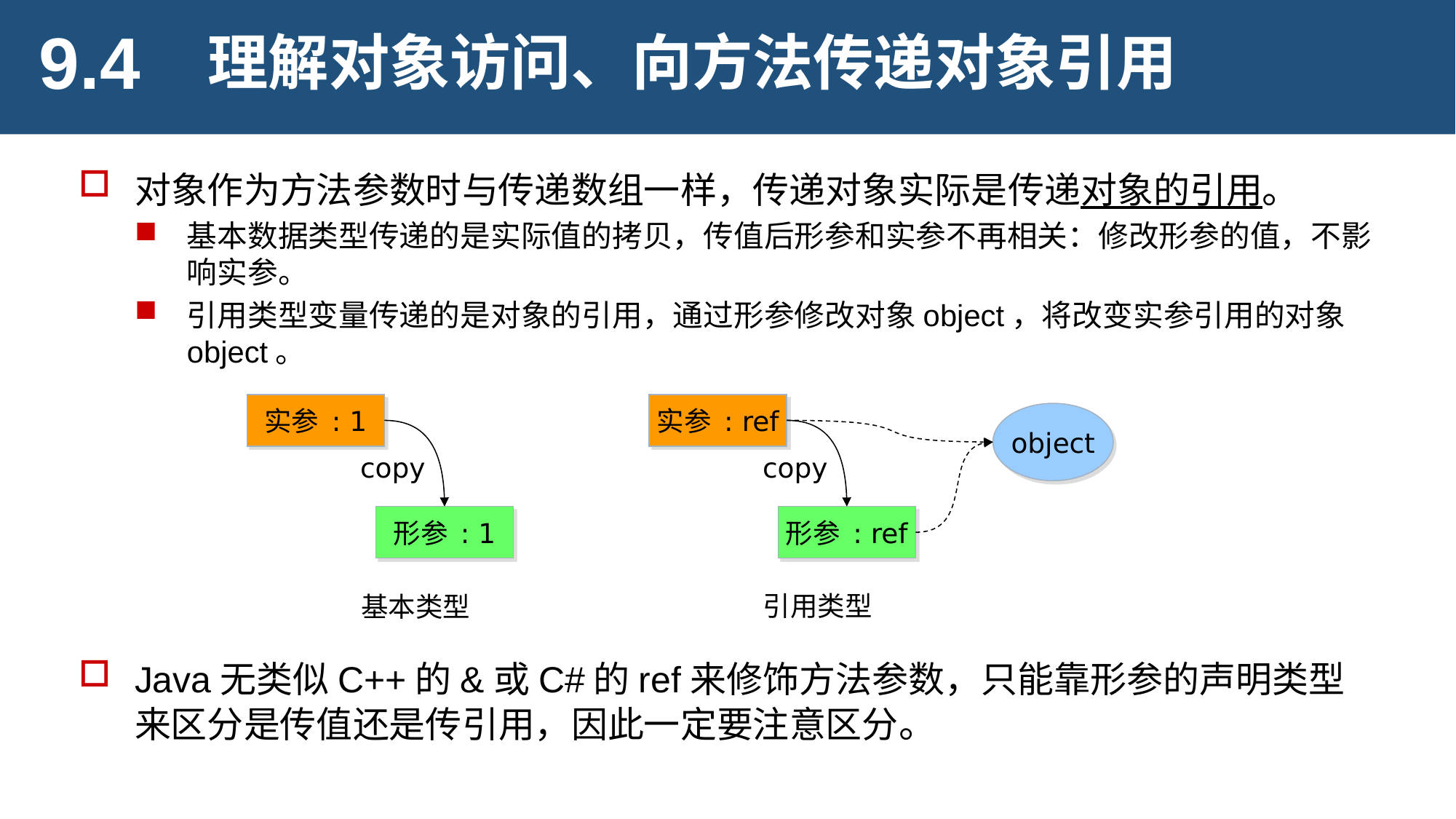

9.4
理解对象访问、向方法传递对象引用
对象作为方法参数时与传递数组一样，传递对象实际是传递对象的引用。
基本数据类型传递的是实际值的拷贝，传值后形参和实参不再相关：修改形参的值，不影响实参。
引用类型变量传递的是对象的引用，通过形参修改对象object，将改变实参引用的对象object。

Java无类似C++的&或C#的ref来修饰方法参数，只能靠形参的声明类型来区分是传值还是传引用，因此一定要注意区分。

实参 : 1
copy
形参 : 1
基本类型
实参 : ref
object
copy
形参 : ref
引用类型